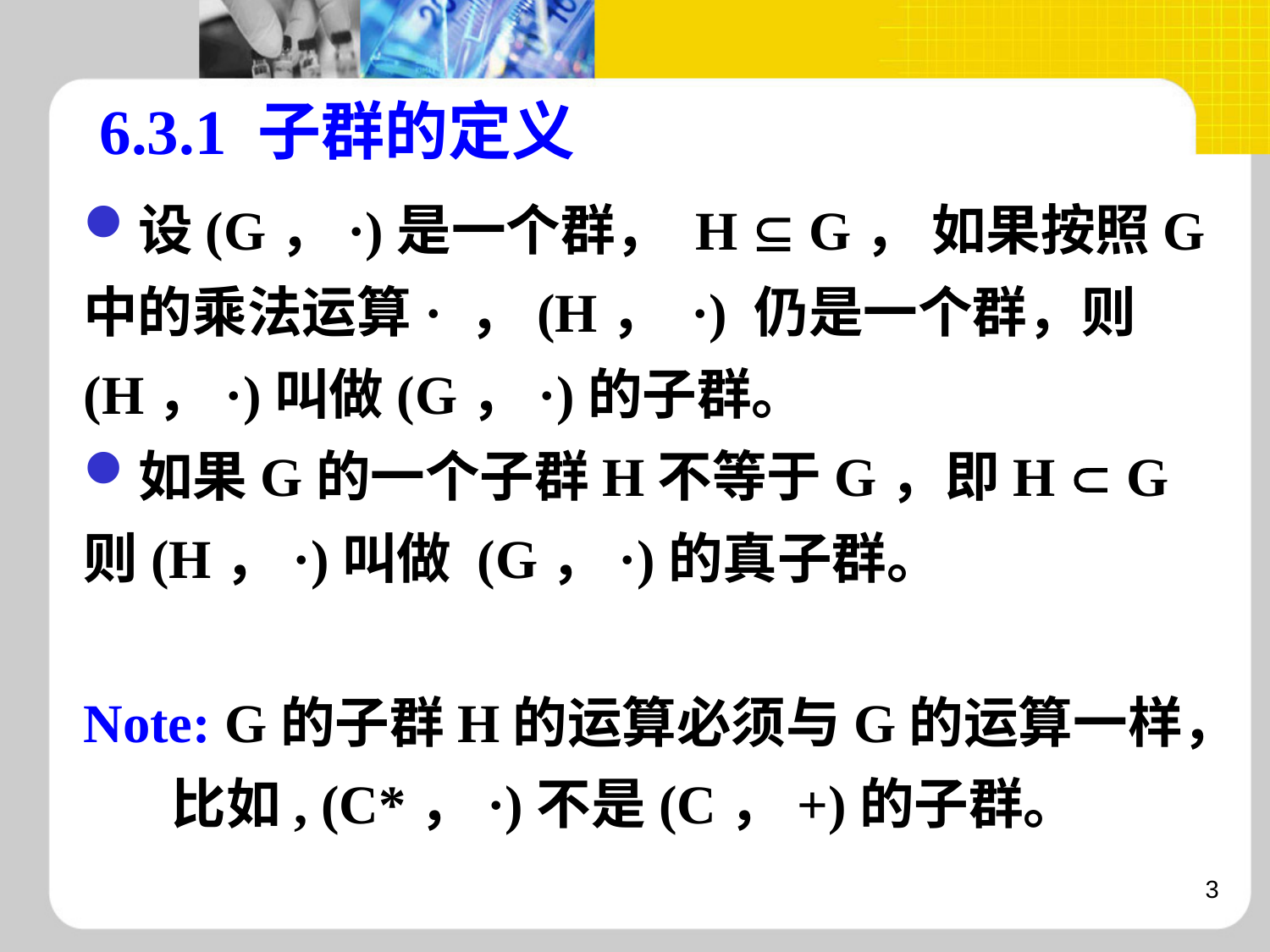

# 6.3.1 子群的定义
设(G，·)是一个群， H ⊆ G， 如果按照G中的乘法运算· ，(H， ·) 仍是一个群，则(H，·)叫做(G，·)的子群。
如果G的一个子群H不等于G，即H ⊂ G则(H，·)叫做 (G，·)的真子群。

Note: G的子群H的运算必须与G的运算一样，
      比如, (C*，·)不是(C，+)的子群。

3